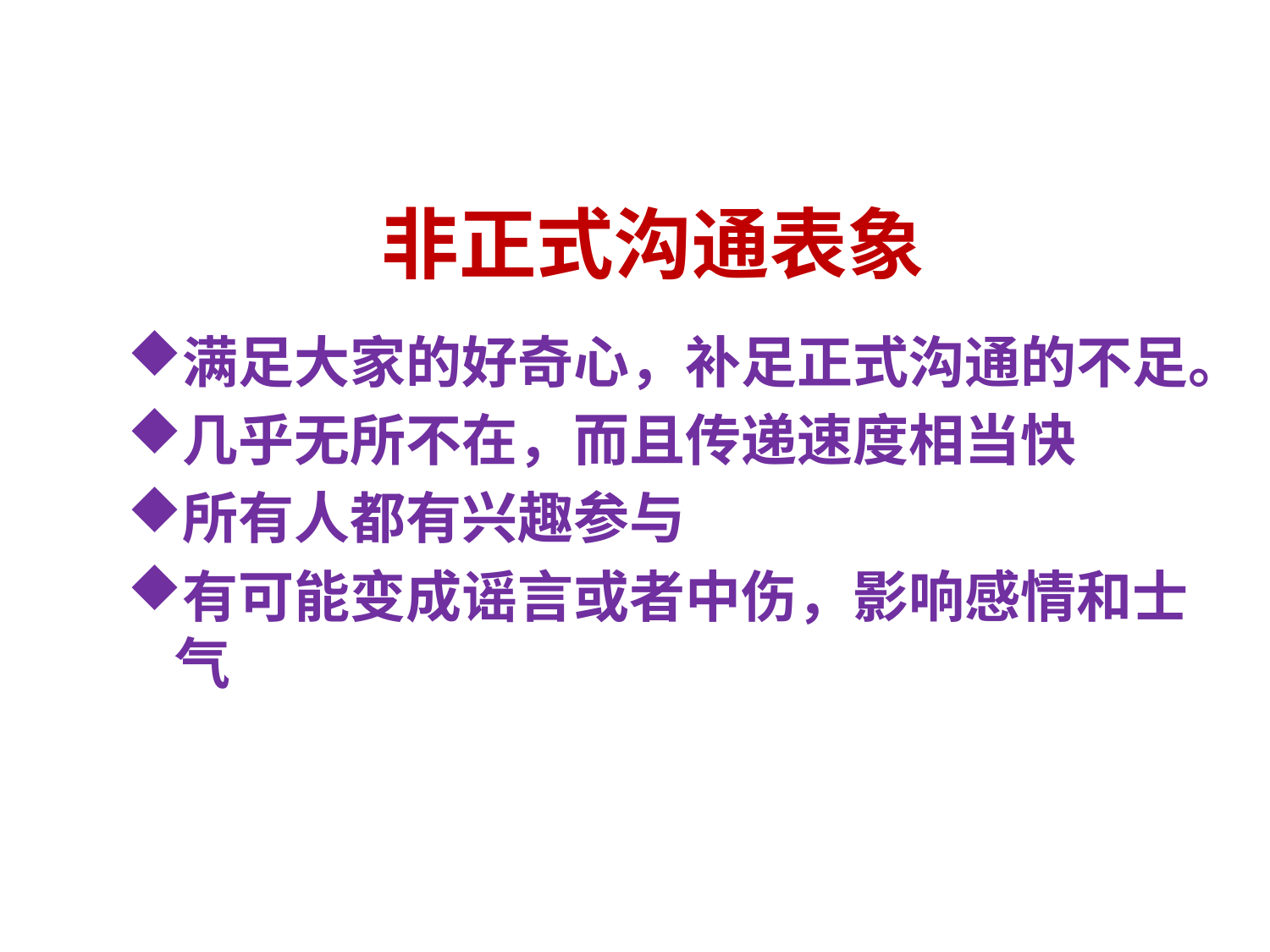

# 非正式沟通表象
满足大家的好奇心，补足正式沟通的不足。
几乎无所不在，而且传递速度相当快
所有人都有兴趣参与
有可能变成谣言或者中伤，影响感情和士气